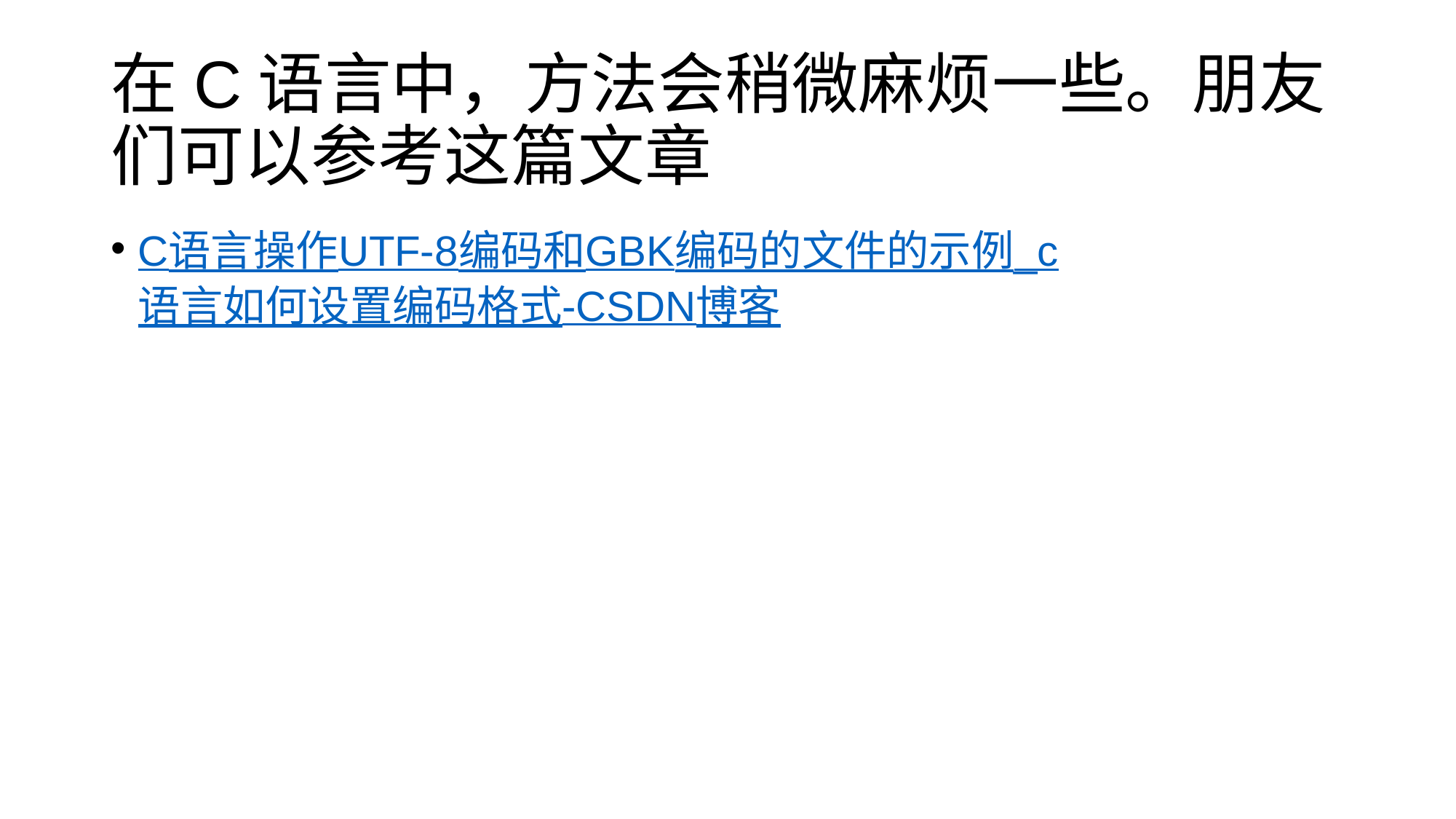

# 在C语言中，方法会稍微麻烦一些。朋友们可以参考这篇文章
C语言操作UTF-8编码和GBK编码的文件的示例_c语言如何设置编码格式-CSDN博客